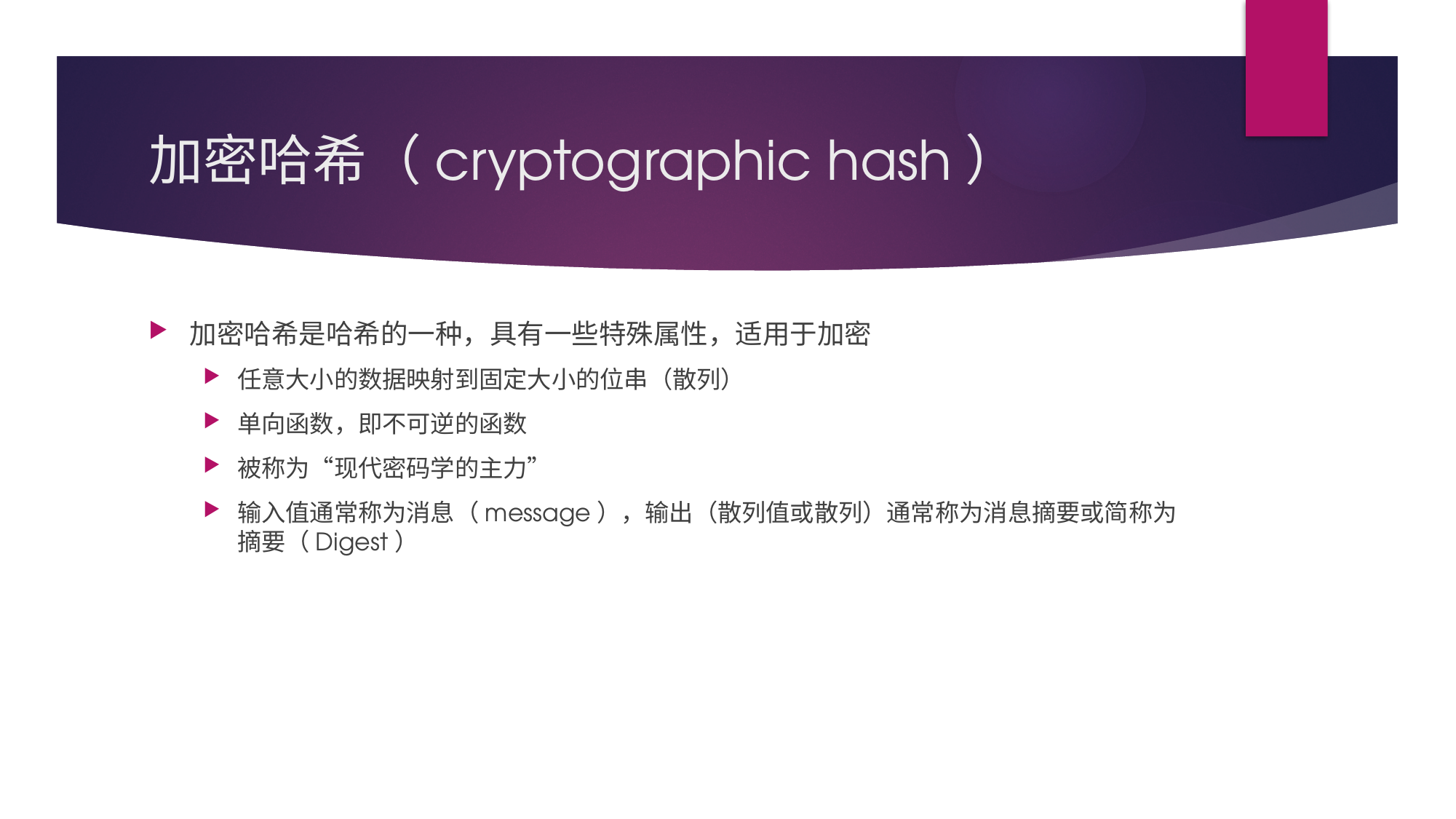

# 加密哈希（cryptographic hash）
加密哈希是哈希的一种，具有一些特殊属性，适用于加密
任意大小的数据映射到固定大小的位串（散列）
单向函数，即不可逆的函数
被称为“现代密码学的主力”
输入值通常称为消息（message），输出（散列值或散列）通常称为消息摘要或简称为摘要（Digest）